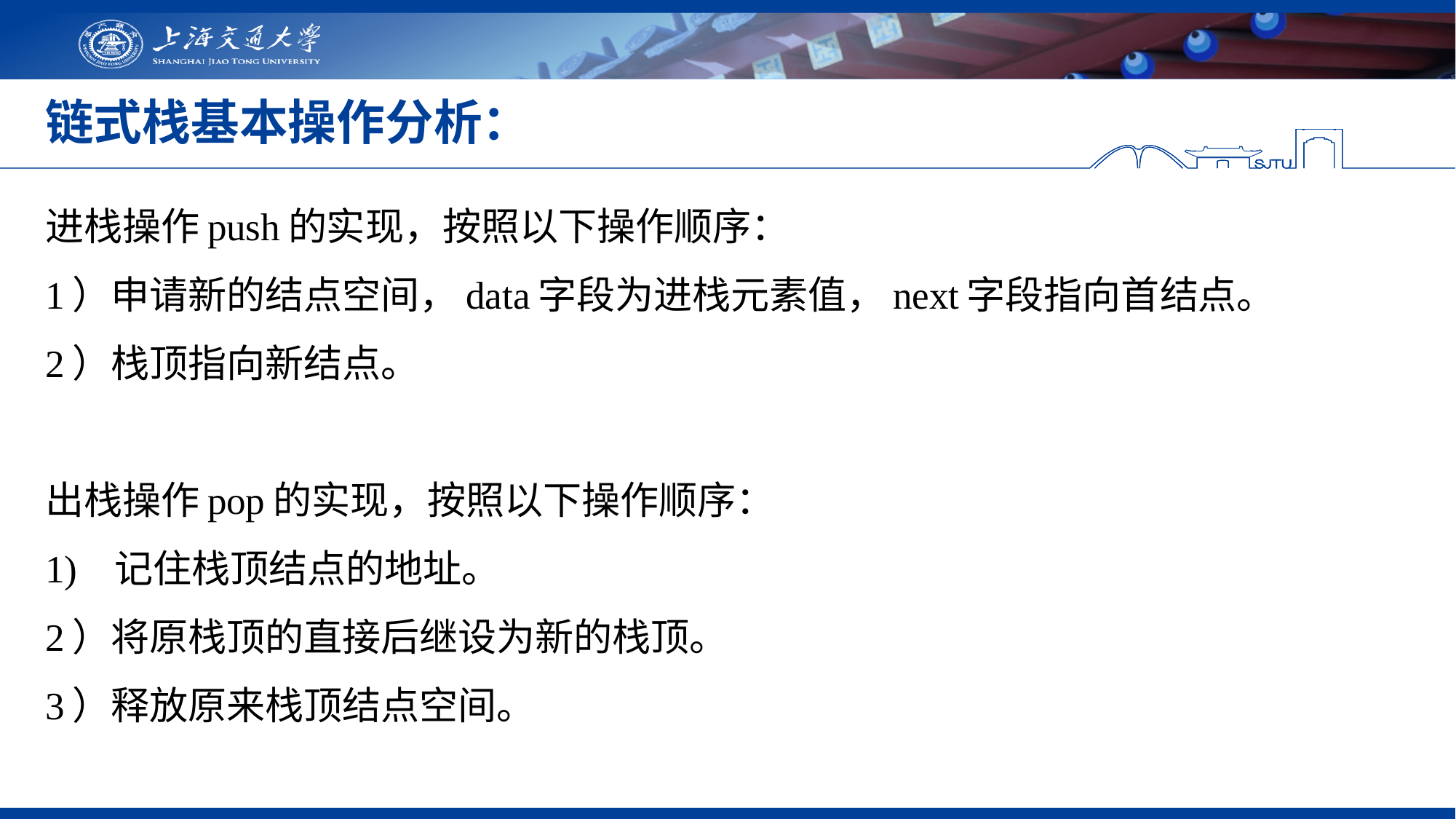

# 链式栈基本操作分析：
进栈操作push的实现，按照以下操作顺序：
1）申请新的结点空间，data字段为进栈元素值，next字段指向首结点。
2）栈顶指向新结点。

出栈操作pop的实现，按照以下操作顺序：
1)   记住栈顶结点的地址。
2）将原栈顶的直接后继设为新的栈顶。
3）释放原来栈顶结点空间。